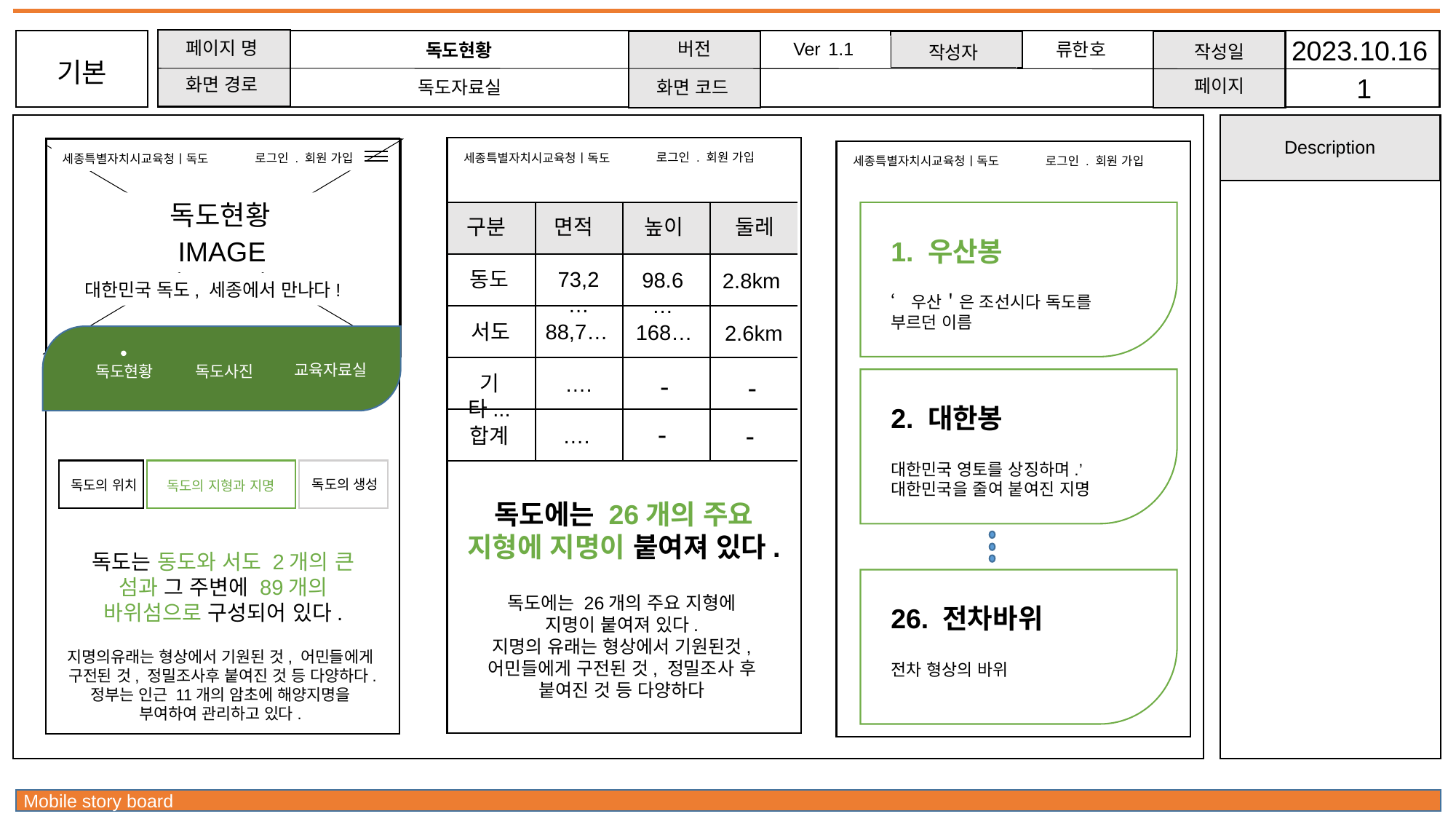

Ver 1.1
2023.10.16

페이지 명

버전
류한호
독도현황
작성일
작성자
기본
1
화면 경로
페이지
독도자료실
화면 코드

Description

로그인 . 회원 가입
세종특별자치시교육청ㅣ독도
로그인 . 회원 가입
세종특별자치시교육청ㅣ독도
로그인 . 회원 가입
세종특별자치시교육청ㅣ독도
독도현황

|  |  |  |  |
| --- | --- | --- | --- |
|  |  |  |  |
|  |  |  |  |
|  |  |  |  |
|  |  |  |  |
구분
면적
높이
둘레
IMAGE
1. 우산봉
동도
73,2…
98.6…
2.8km
대한민국 독도, 세종에서 만나다!
‘우산＇은 조선시다 독도를 부르던 이름
서도
88,7…
168…
2.6km

교육자료실
독도사진
독도현황
-
기타...
-
….

2. 대한봉
-
-
….
합계
대한민국 영토를 상징하며.’대한민국을 줄여 붙여진 지명

독도의 생성
독도의 위치
독도의 지형과 지명
독도에는 26개의 주요 지형에 지명이 붙여져 있다.

독도는 동도와 서도 2개의 큰 섬과 그 주변에 89개의 바위섬으로 구성되어 있다.

독도에는 26개의 주요 지형에 지명이 붙여져 있다.
지명의 유래는 형상에서 기원된것, 어민들에게 구전된 것, 정밀조사 후 붙여진 것 등 다양하다
26. 전차바위
지명의유래는 형상에서 기원된 것, 어민들에게 구전된 것, 정밀조사후 붙여진 것 등 다양하다.정부는 인근 11개의 암초에 해양지명을 부여하여 관리하고 있다.
전차 형상의 바위
Mobile story board